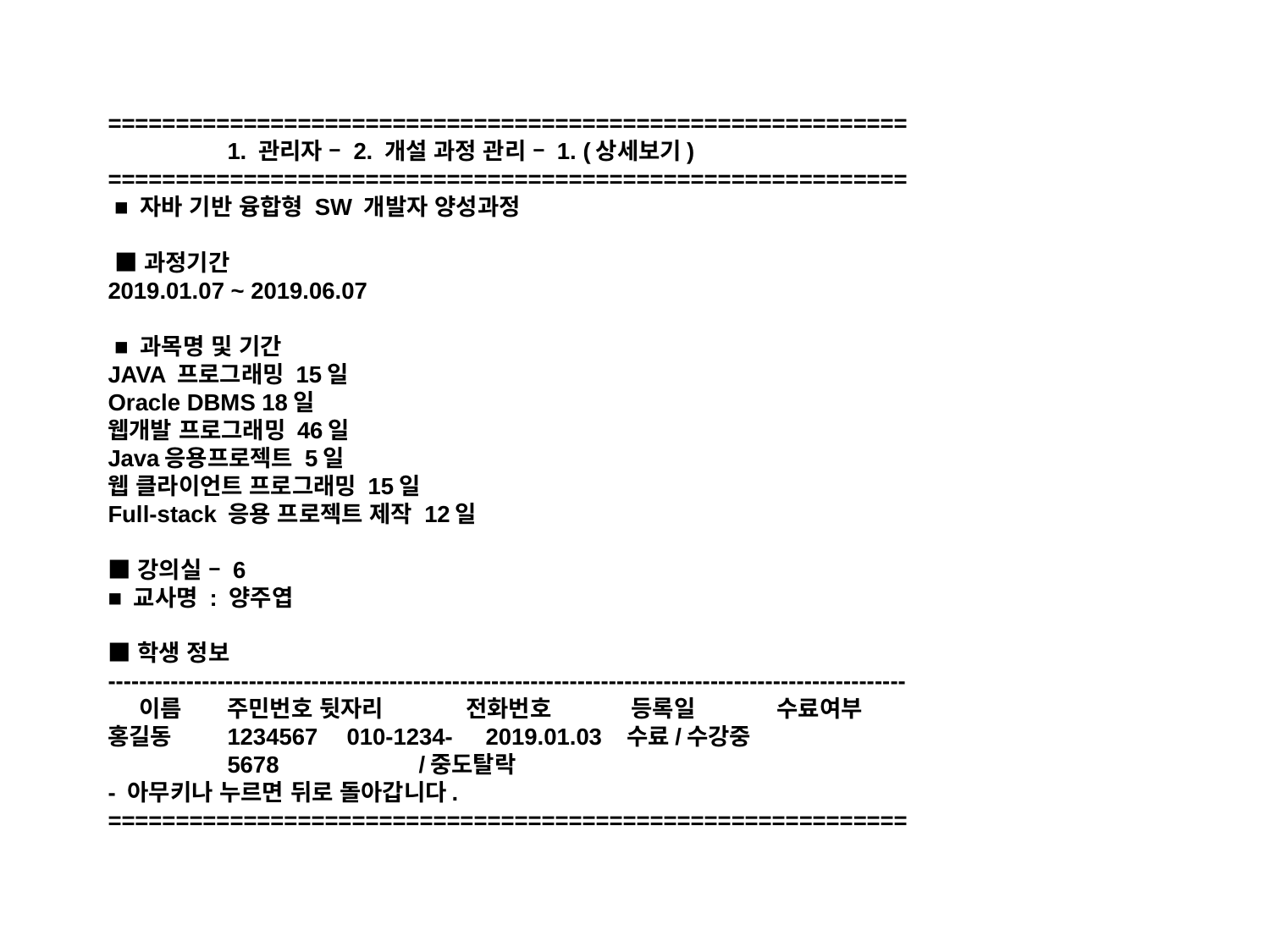

# =========================================================== 1. 관리자 – 2. 개설 과정 관리 – 1. (상세보기) =========================================================== ■ 자바 기반 융합형 SW 개발자 양성과정 ■ 과정기간 2019.01.07 ~ 2019.06.07 ■ 과목명 및 기간 JAVA 프로그래밍 15일 Oracle DBMS 18일 웹개발 프로그래밍 46일 Java응용프로젝트 5일 웹 클라이언트 프로그래밍 15일 Full-stack 응용 프로젝트 제작 12일 ■ 강의실 – 6 ■ 교사명 : 양주엽 ■ 학생 정보 ------------------------------------------------------------------------------------------------------ 이름		주민번호 뒷자리	전화번호	       등록일	           수료여부 홍길동		1234567		010-1234-	   2019.01.03   수료/수강중 5678		           /중도탈락 - 아무키나 누르면 뒤로 돌아갑니다. ===========================================================